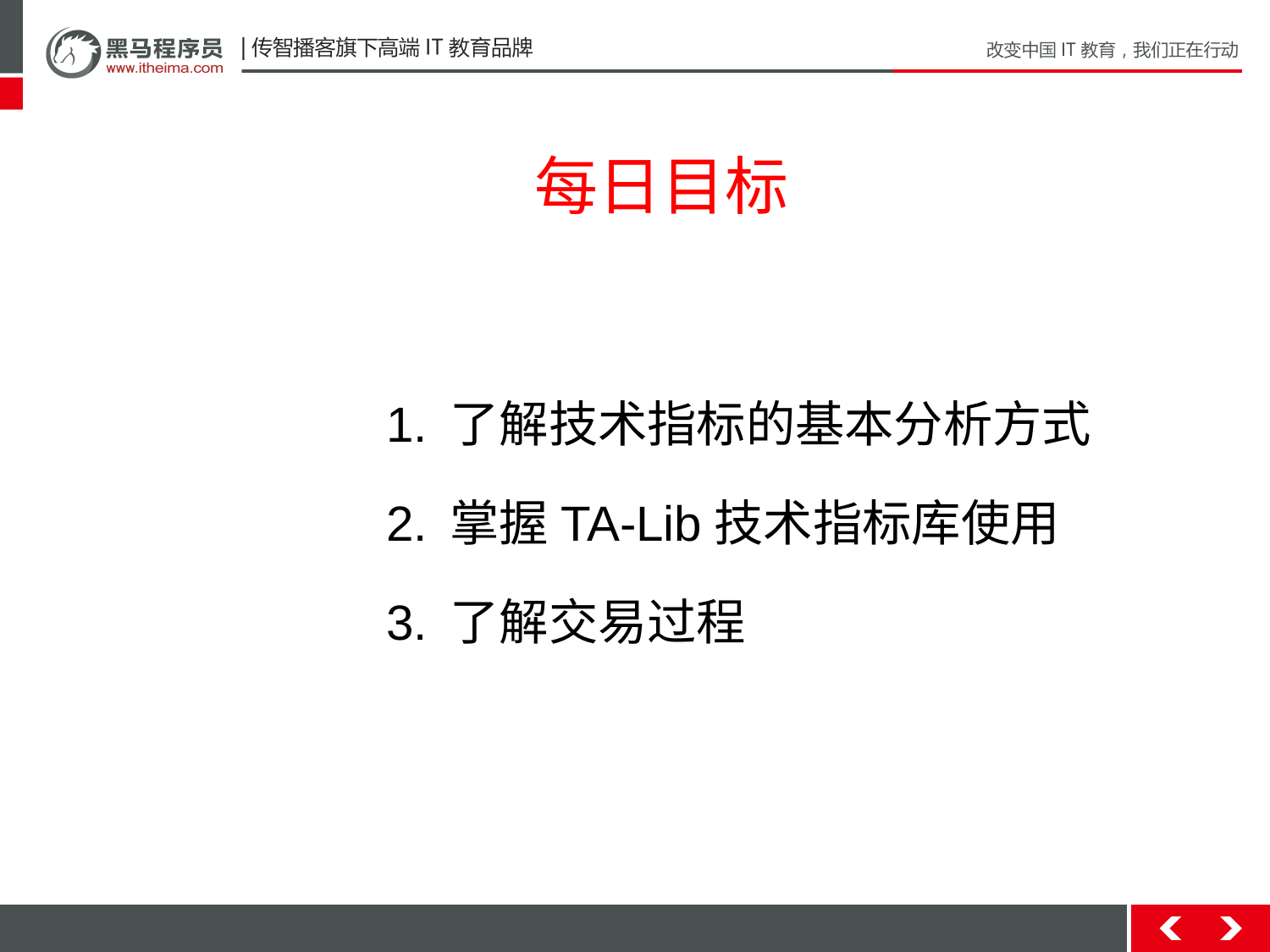

# 每日目标
了解技术指标的基本分析方式
掌握TA-Lib技术指标库使用
了解交易过程